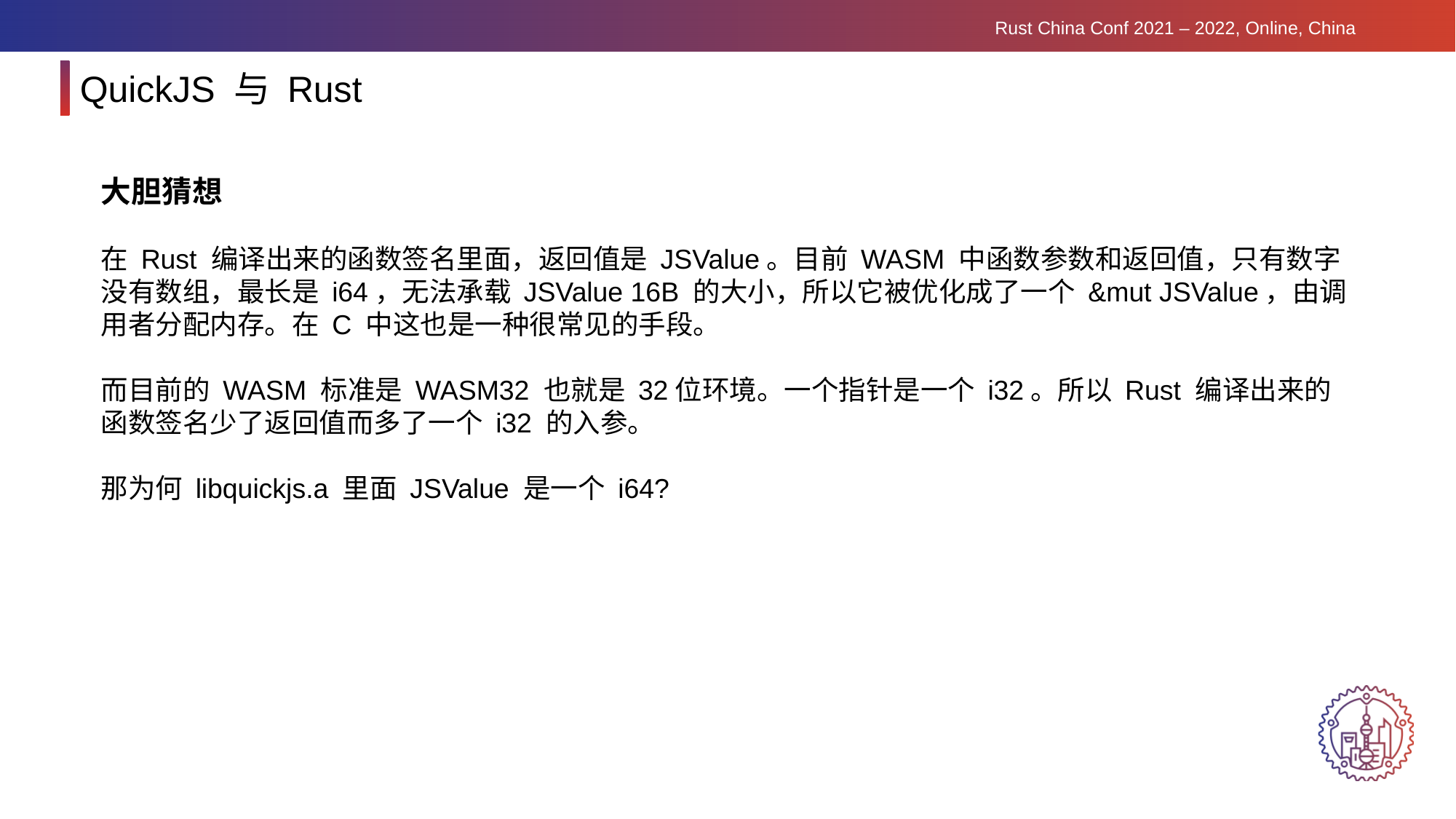

QuickJS 与 Rust
大胆猜想

在 Rust 编译出来的函数签名里面，返回值是 JSValue。目前 WASM 中函数参数和返回值，只有数字没有数组，最长是 i64，无法承载 JSValue 16B 的大小，所以它被优化成了一个 &mut JSValue，由调用者分配内存。在 C 中这也是一种很常见的手段。

而目前的 WASM 标准是 WASM32 也就是 32位环境。一个指针是一个 i32。所以 Rust 编译出来的函数签名少了返回值而多了一个 i32 的入参。

那为何 libquickjs.a 里面 JSValue 是一个 i64?